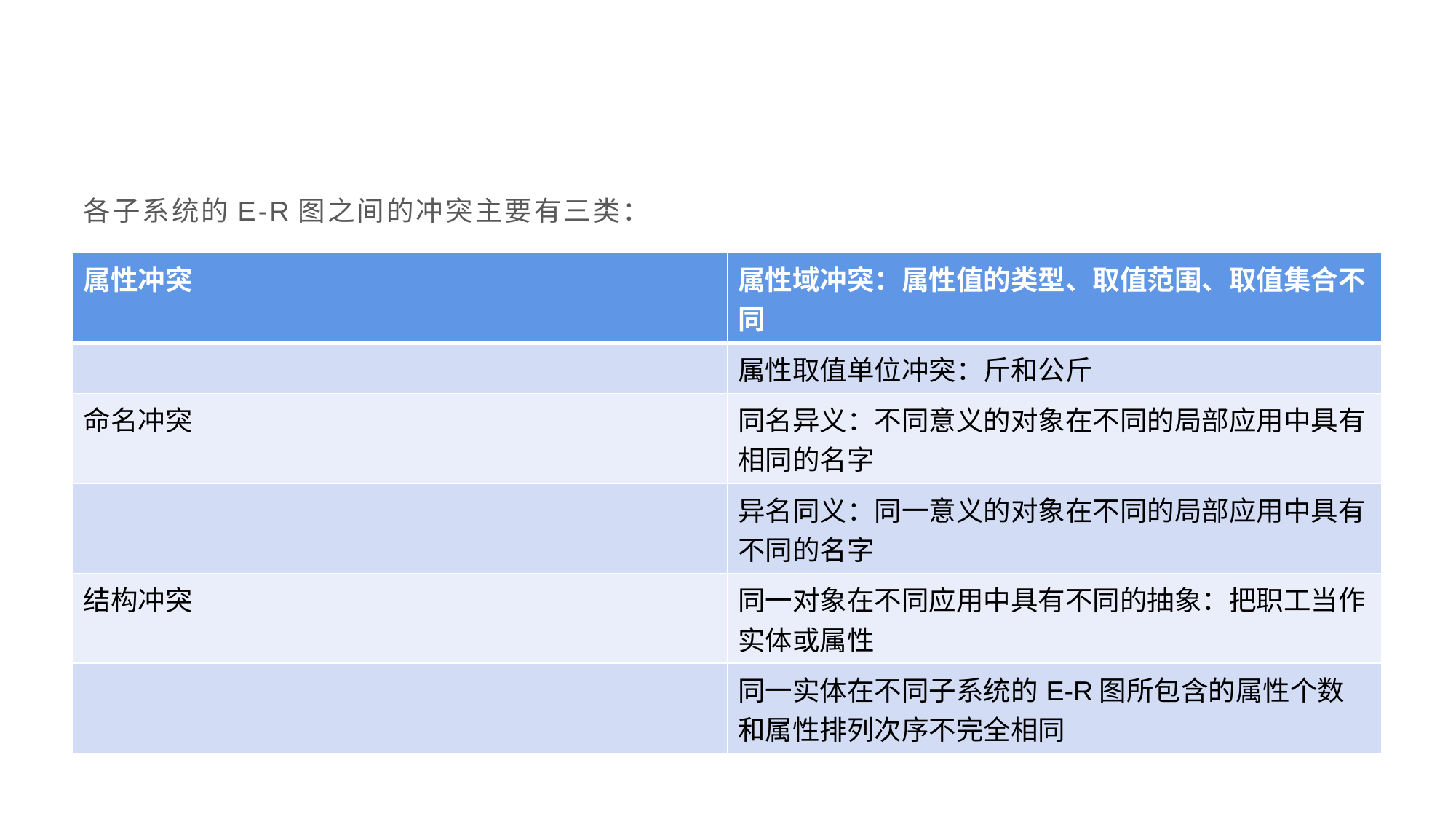

各子系统的E-R图之间的冲突主要有三类：
| 属性冲突 | 属性域冲突：属性值的类型、取值范围、取值集合不同 |
| --- | --- |
|  | 属性取值单位冲突：斤和公斤 |
| 命名冲突 | 同名异义：不同意义的对象在不同的局部应用中具有相同的名字 |
|  | 异名同义：同一意义的对象在不同的局部应用中具有不同的名字 |
| 结构冲突 | 同一对象在不同应用中具有不同的抽象：把职工当作实体或属性 |
|  | 同一实体在不同子系统的E-R图所包含的属性个数和属性排列次序不完全相同 |